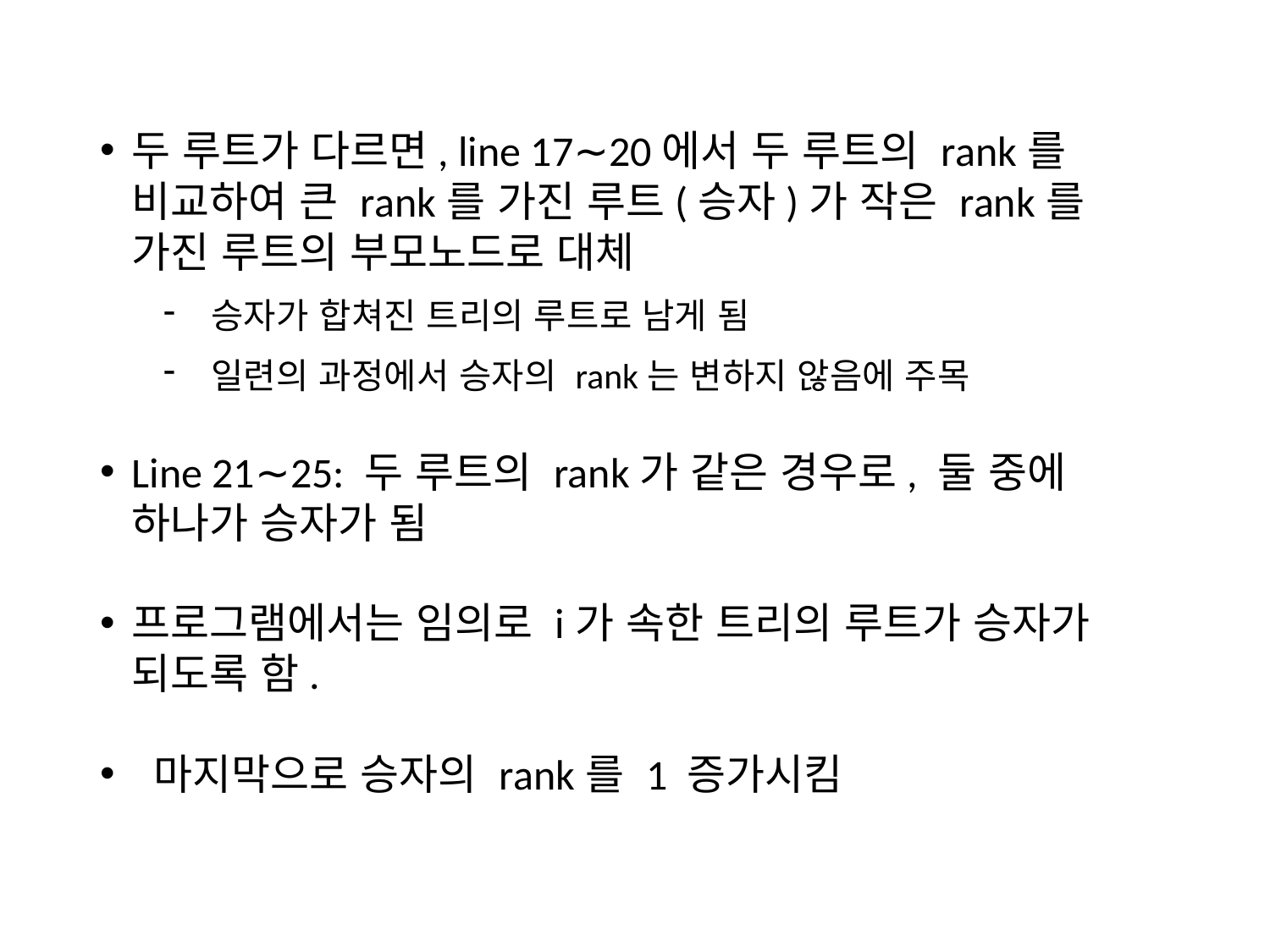

두 루트가 다르면, line 17∼20에서 두 루트의 rank를 비교하여 큰 rank를 가진 루트(승자)가 작은 rank를 가진 루트의 부모노드로 대체
승자가 합쳐진 트리의 루트로 남게 됨
일련의 과정에서 승자의 rank는 변하지 않음에 주목
Line 21∼25: 두 루트의 rank가 같은 경우로, 둘 중에 하나가 승자가 됨
프로그램에서는 임의로 i가 속한 트리의 루트가 승자가 되도록 함.
 마지막으로 승자의 rank를 1 증가시킴